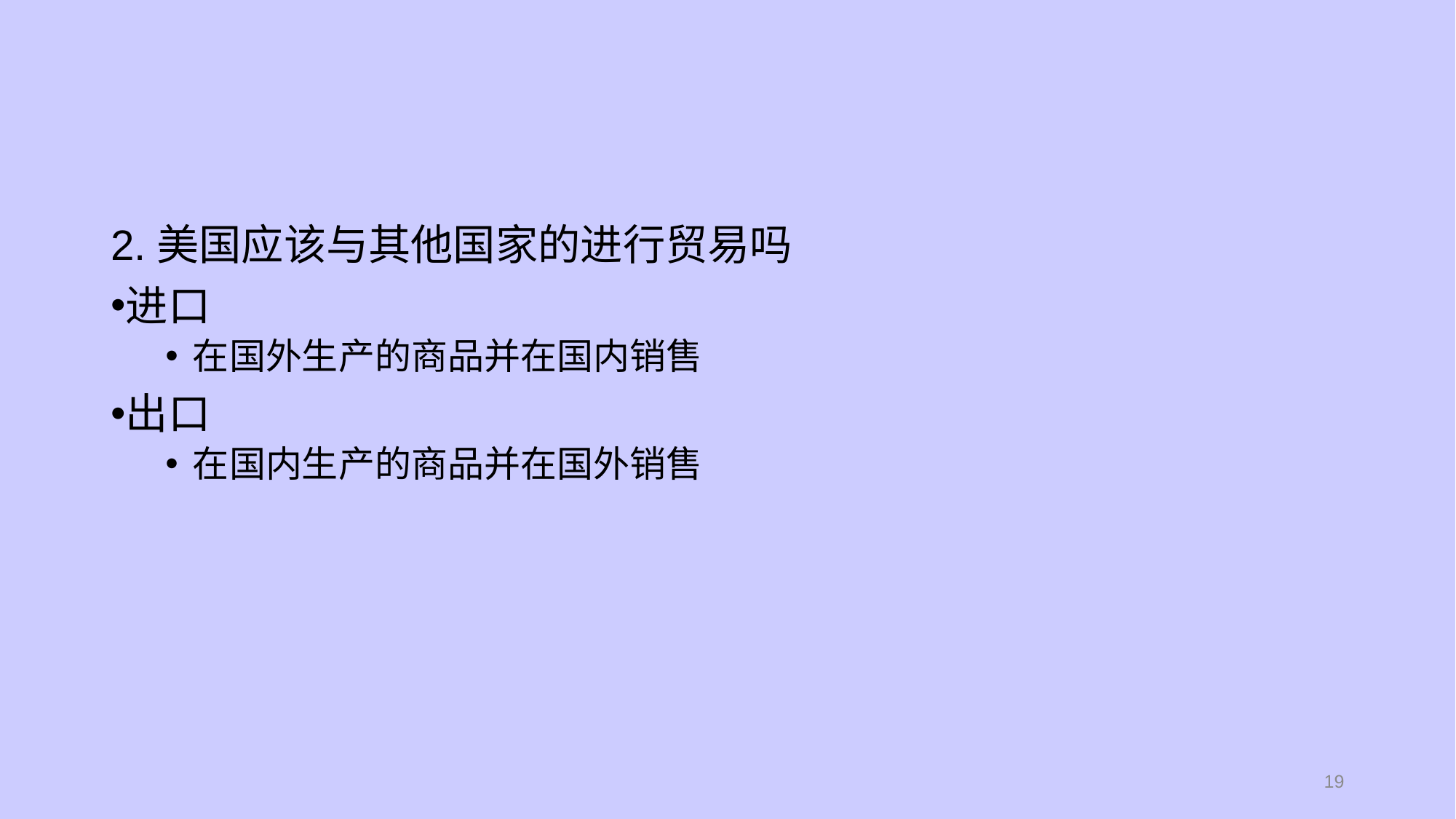

#
2.美国应该与其他国家的进行贸易吗
进口
在国外生产的商品并在国内销售
出口
在国内生产的商品并在国外销售

19